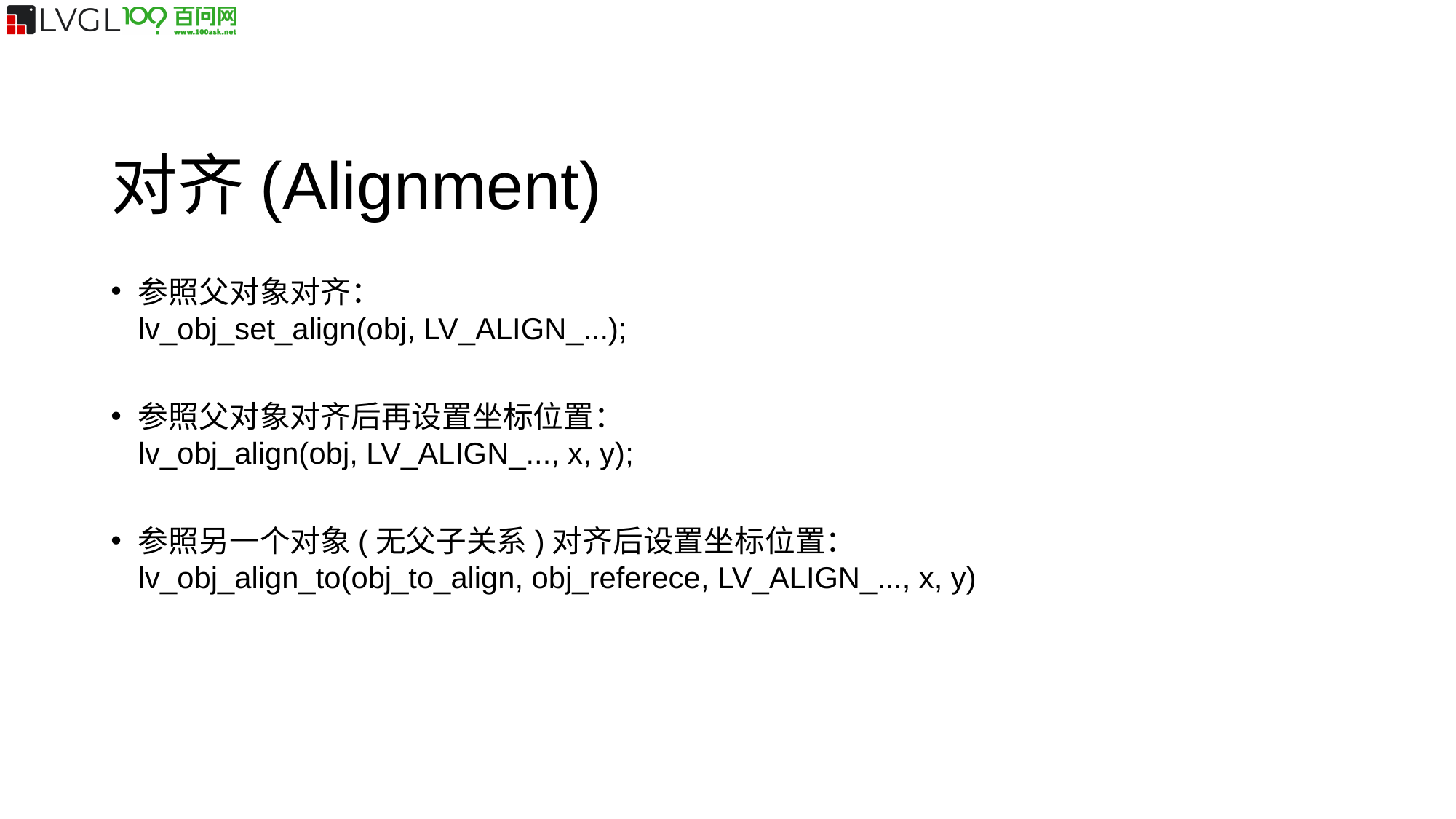

对齐(Alignment)
参照父对象对齐：
lv_obj_set_align(obj, LV_ALIGN_...);
参照父对象对齐后再设置坐标位置：
lv_obj_align(obj, LV_ALIGN_..., x, y);
参照另一个对象(无父子关系)对齐后设置坐标位置：
lv_obj_align_to(obj_to_align, obj_referece, LV_ALIGN_..., x, y)